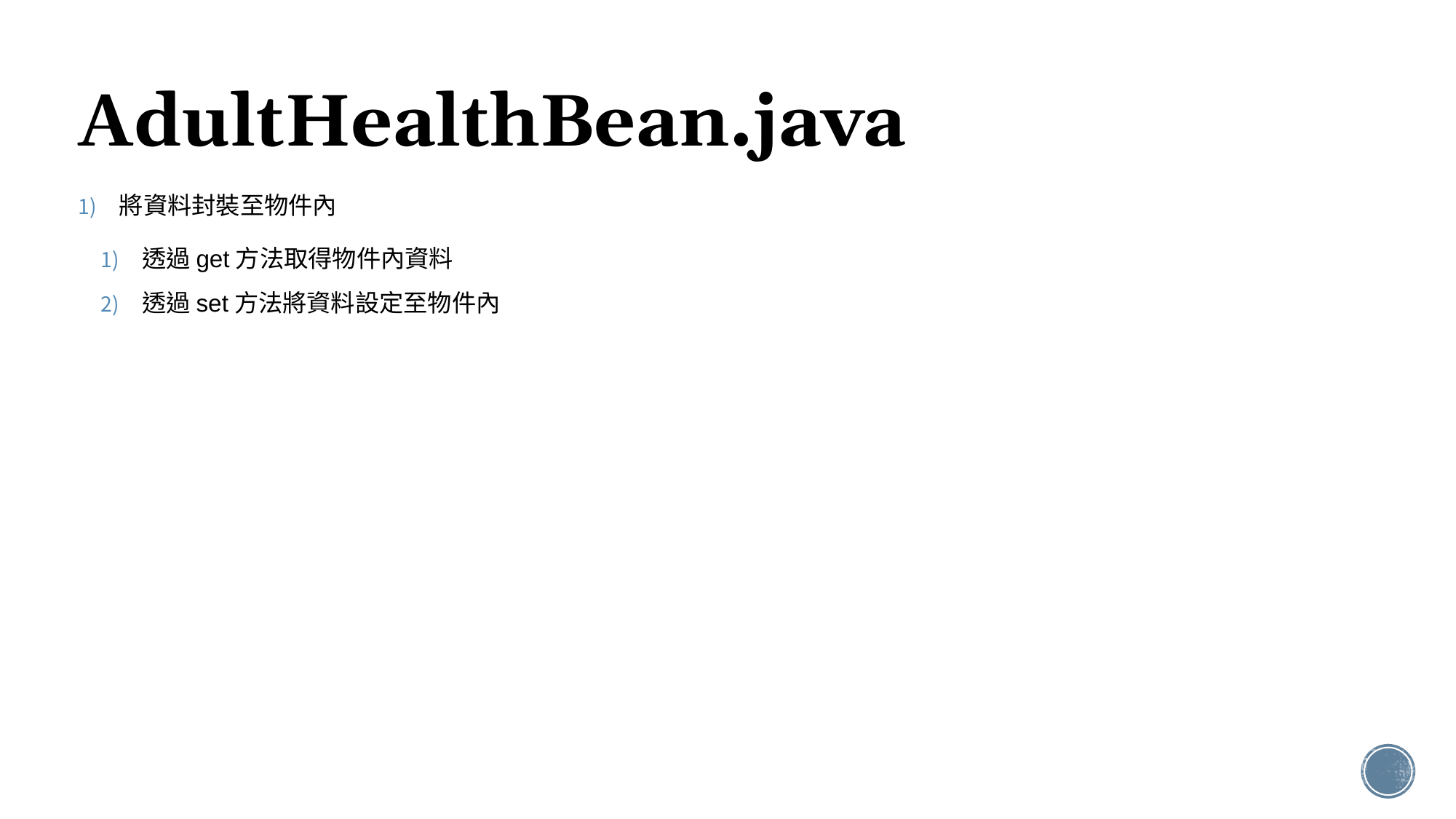

AdultHealthBean.java
將資料封裝至物件內

透過get方法取得物件內資料
透過set方法將資料設定至物件內